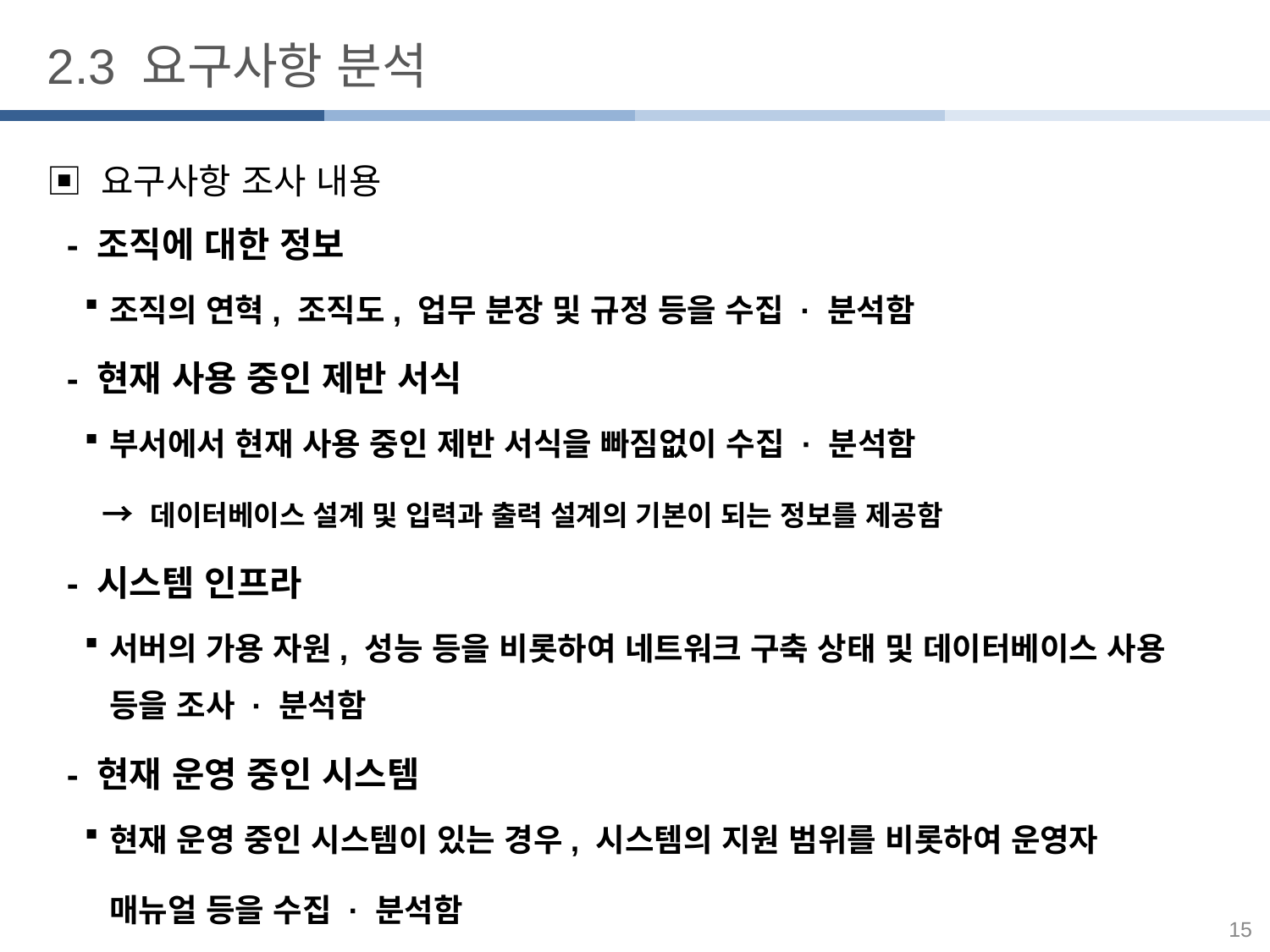

# 2.3 요구사항 분석
▣ 요구사항 조사 내용
  - 조직에 대한 정보
조직의 연혁, 조직도, 업무 분장 및 규정 등을 수집 · 분석함
  - 현재 사용 중인 제반 서식
부서에서 현재 사용 중인 제반 서식을 빠짐없이 수집 · 분석함
  → 데이터베이스 설계 및 입력과 출력 설계의 기본이 되는 정보를 제공함
  - 시스템 인프라
서버의 가용 자원, 성능 등을 비롯하여 네트워크 구축 상태 및 데이터베이스 사용 등을 조사 · 분석함
  - 현재 운영 중인 시스템
현재 운영 중인 시스템이 있는 경우, 시스템의 지원 범위를 비롯하여 운영자
  매뉴얼 등을 수집 · 분석함

15